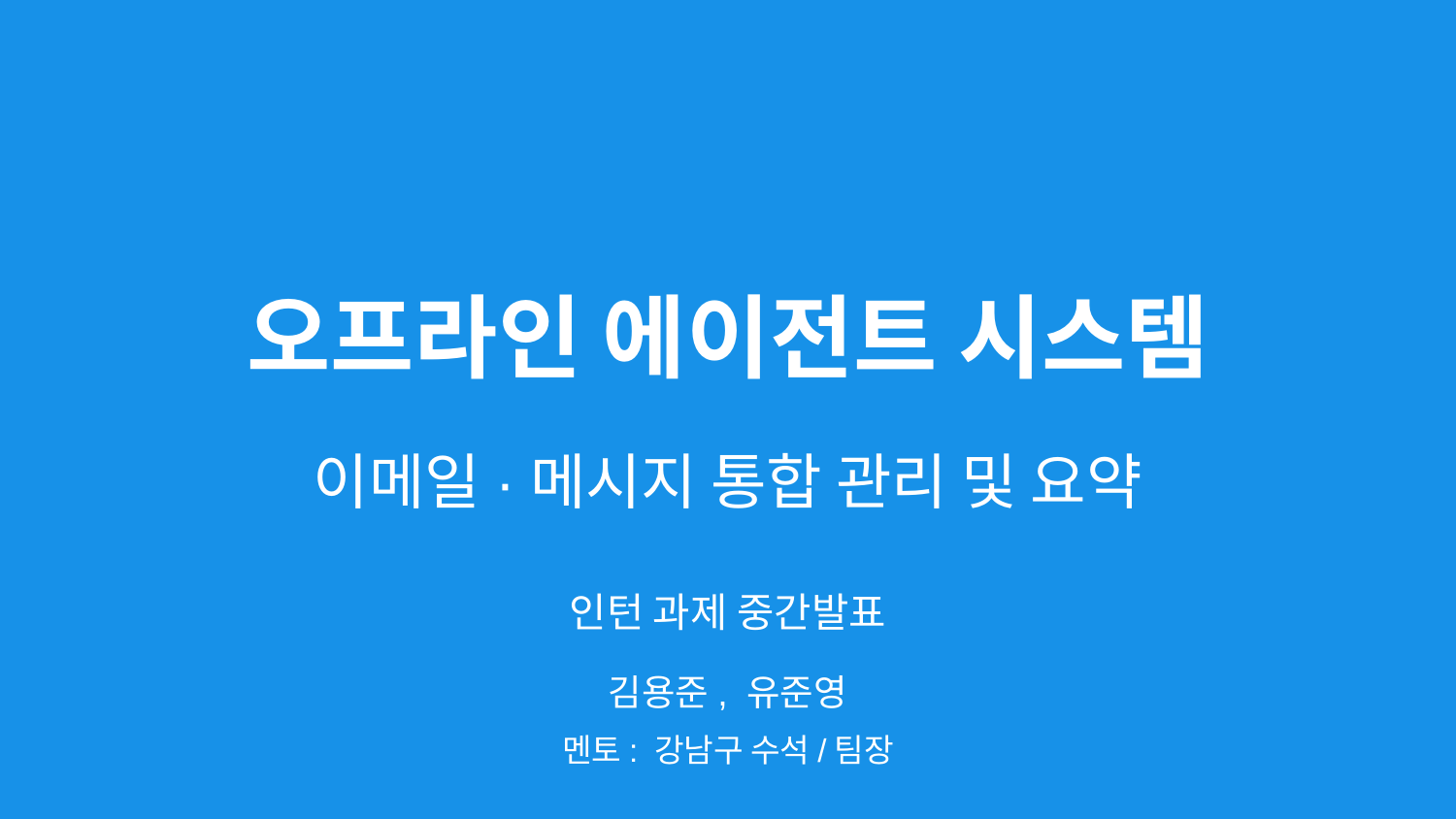

오프라인 에이전트 시스템
이메일·메시지 통합 관리 및 요약
인턴 과제 중간발표
김용준, 유준영
멘토: 강남구 수석/팀장